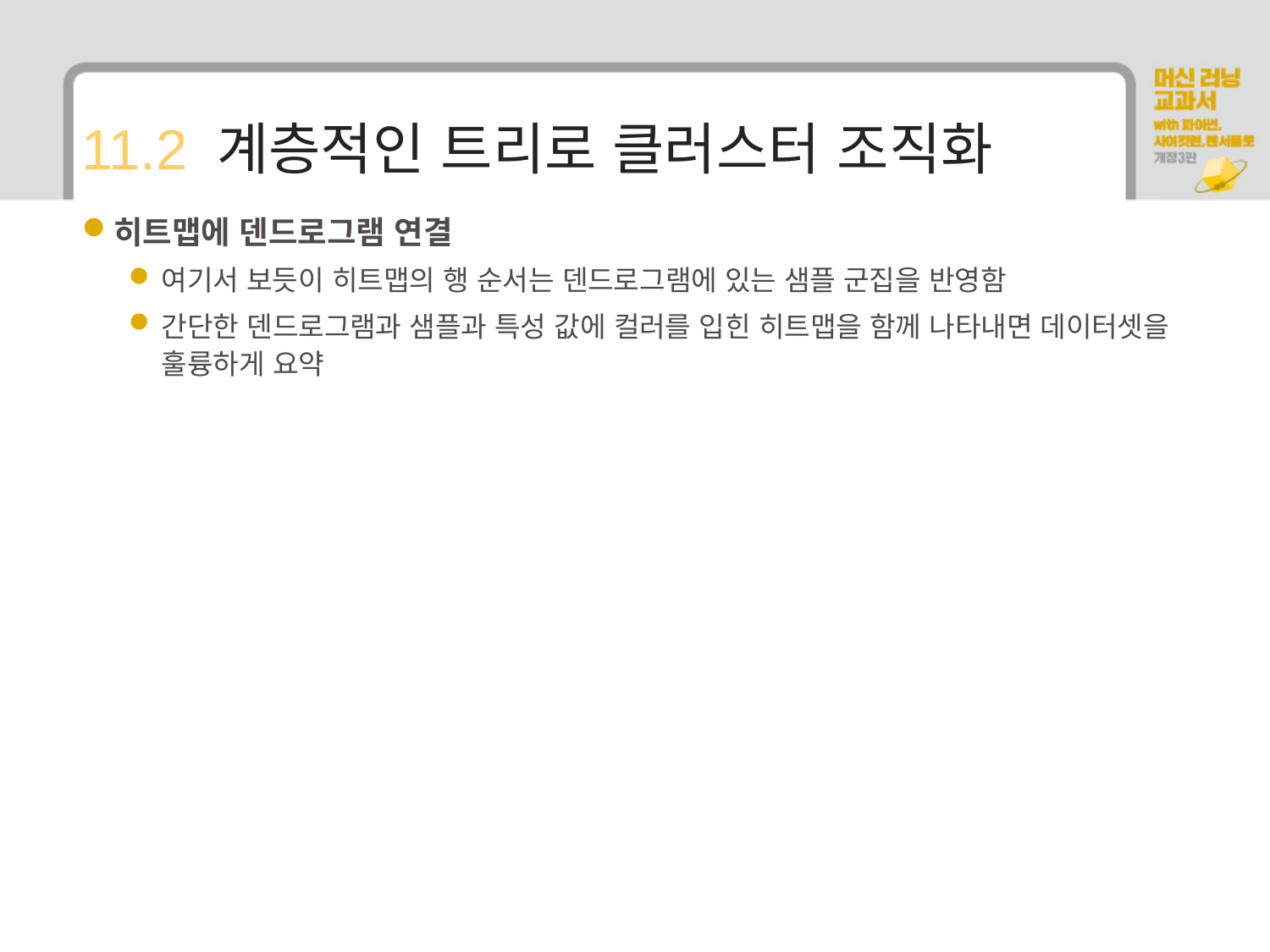

# 11.2 계층적인 트리로 클러스터 조직화
히트맵에 덴드로그램 연결
여기서 보듯이 히트맵의 행 순서는 덴드로그램에 있는 샘플 군집을 반영함
간단한 덴드로그램과 샘플과 특성 값에 컬러를 입힌 히트맵을 함께 나타내면 데이터셋을 훌륭하게 요약